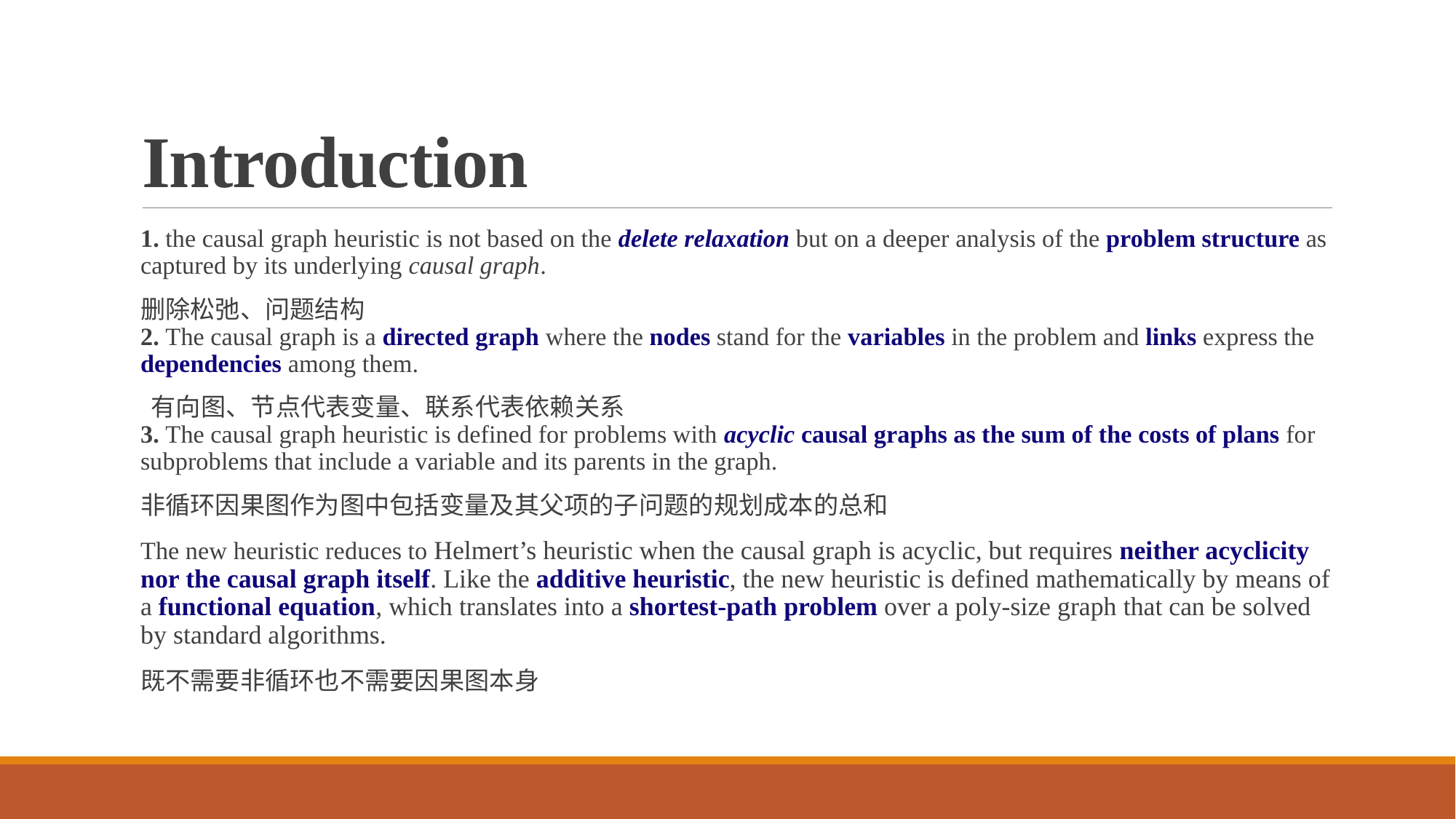

# Introduction
1. the causal graph heuristic is not based on the delete relaxation but on a deeper analysis of the problem structure as captured by its underlying causal graph.
删除松弛、问题结构
2. The causal graph is a directed graph where the nodes stand for the variables in the problem and links express the dependencies among them.
 有向图、节点代表变量、联系代表依赖关系
3. The causal graph heuristic is defined for problems with acyclic causal graphs as the sum of the costs of plans for subproblems that include a variable and its parents in the graph.
非循环因果图作为图中包括变量及其父项的子问题的规划成本的总和
The new heuristic reduces to Helmert’s heuristic when the causal graph is acyclic, but requires neither acyclicity nor the causal graph itself. Like the additive heuristic, the new heuristic is defined mathematically by means of a functional equation, which translates into a shortest-path problem over a poly-size graph that can be solved by standard algorithms.
既不需要非循环也不需要因果图本身